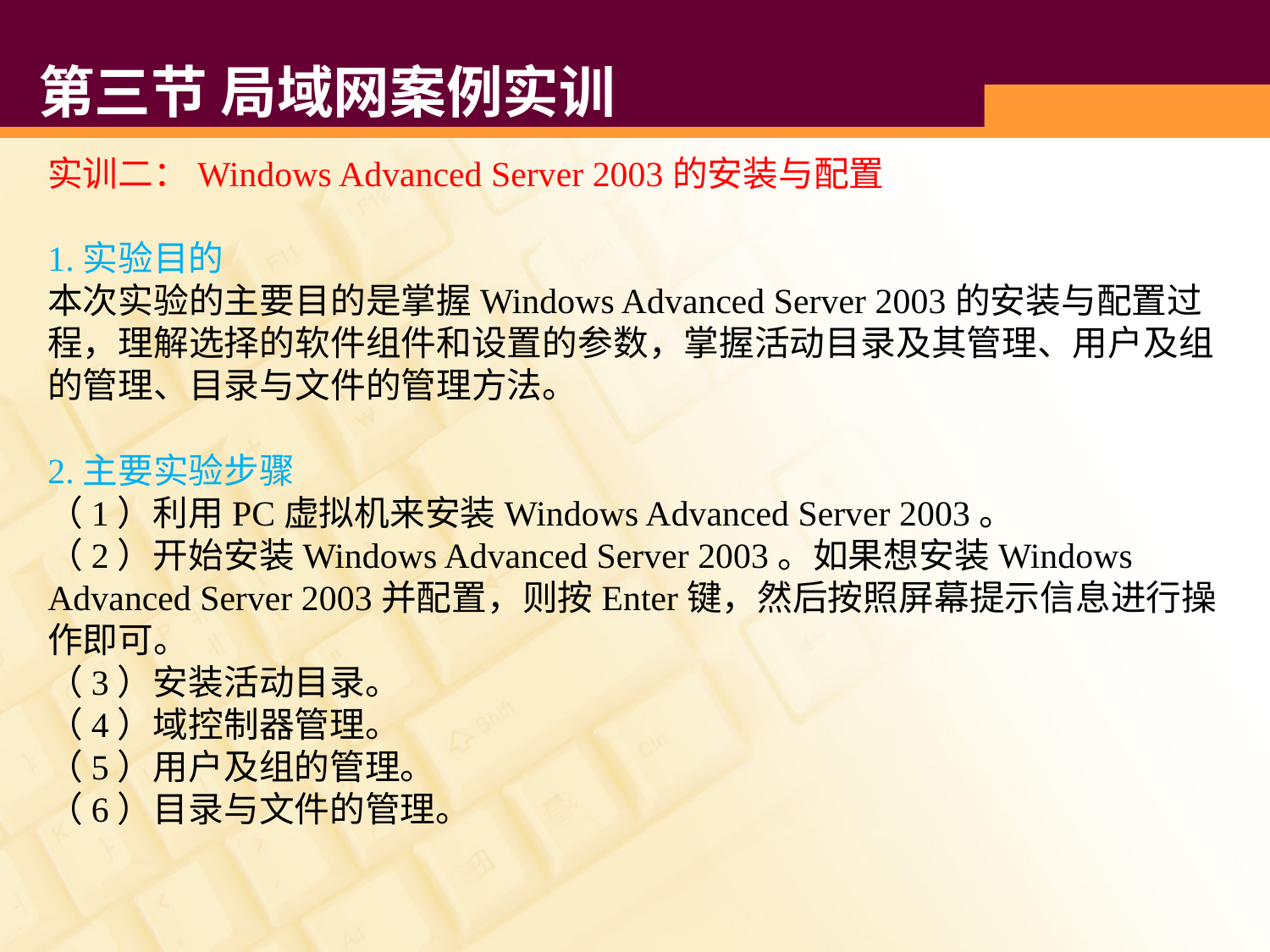

# 第三节 局域网案例实训
实训二：Windows Advanced Server 2003的安装与配置

1.实验目的
本次实验的主要目的是掌握Windows Advanced Server 2003的安装与配置过程，理解选择的软件组件和设置的参数，掌握活动目录及其管理、用户及组的管理、目录与文件的管理方法。

2.主要实验步骤
（1）利用PC虚拟机来安装Windows Advanced Server 2003。
（2）开始安装Windows Advanced Server 2003。如果想安装Windows Advanced Server 2003并配置，则按Enter键，然后按照屏幕提示信息进行操作即可。
（3）安装活动目录。
（4）域控制器管理。
（5）用户及组的管理。
（6）目录与文件的管理。